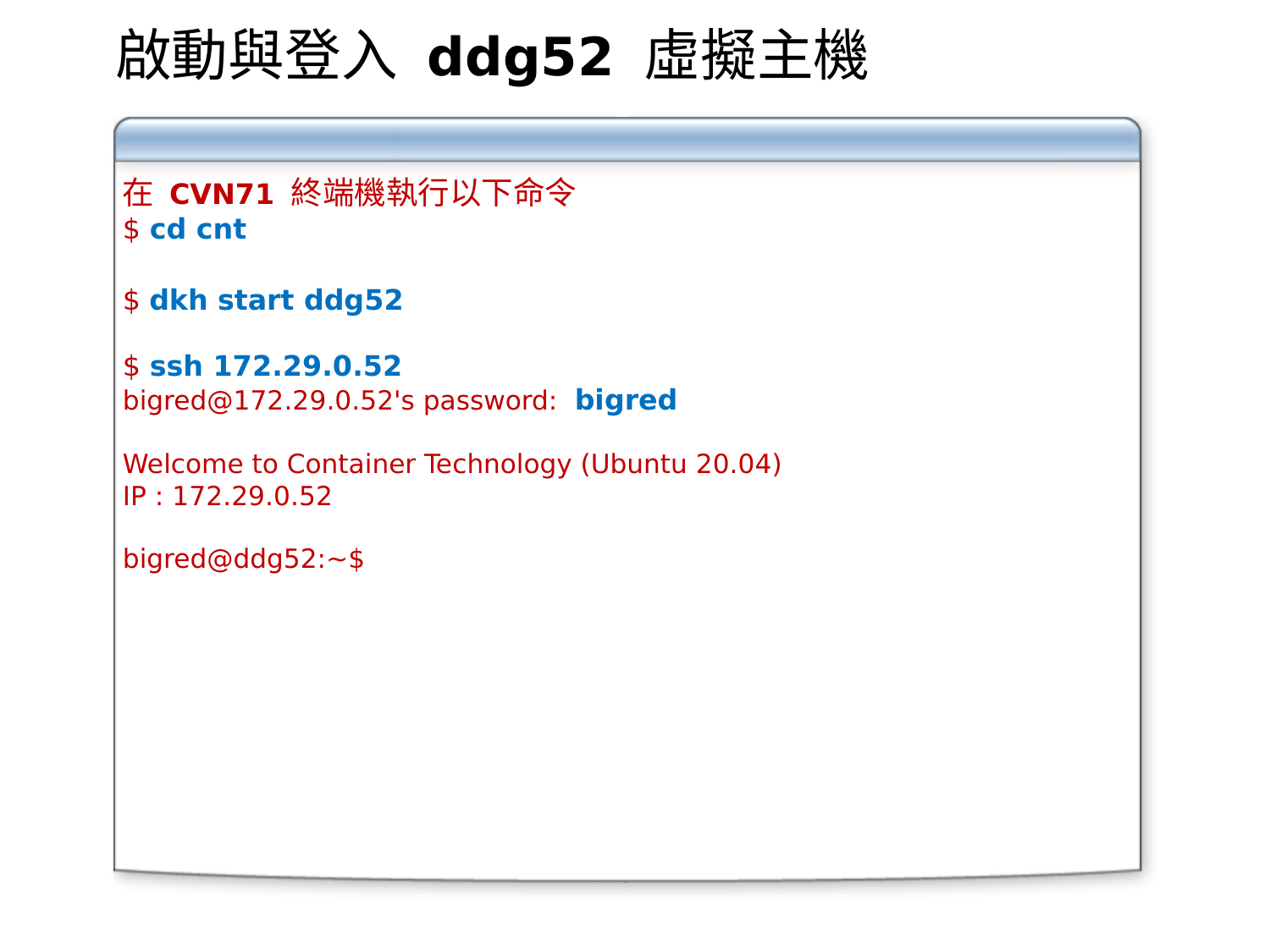

啟動與登入 ddg52 虛擬主機
在 CVN71 終端機執行以下命令
$ cd cnt

$ dkh start ddg52

$ ssh 172.29.0.52
bigred@172.29.0.52's password:  bigred

Welcome to Container Technology (Ubuntu 20.04)
IP : 172.29.0.52

bigred@ddg52:~$